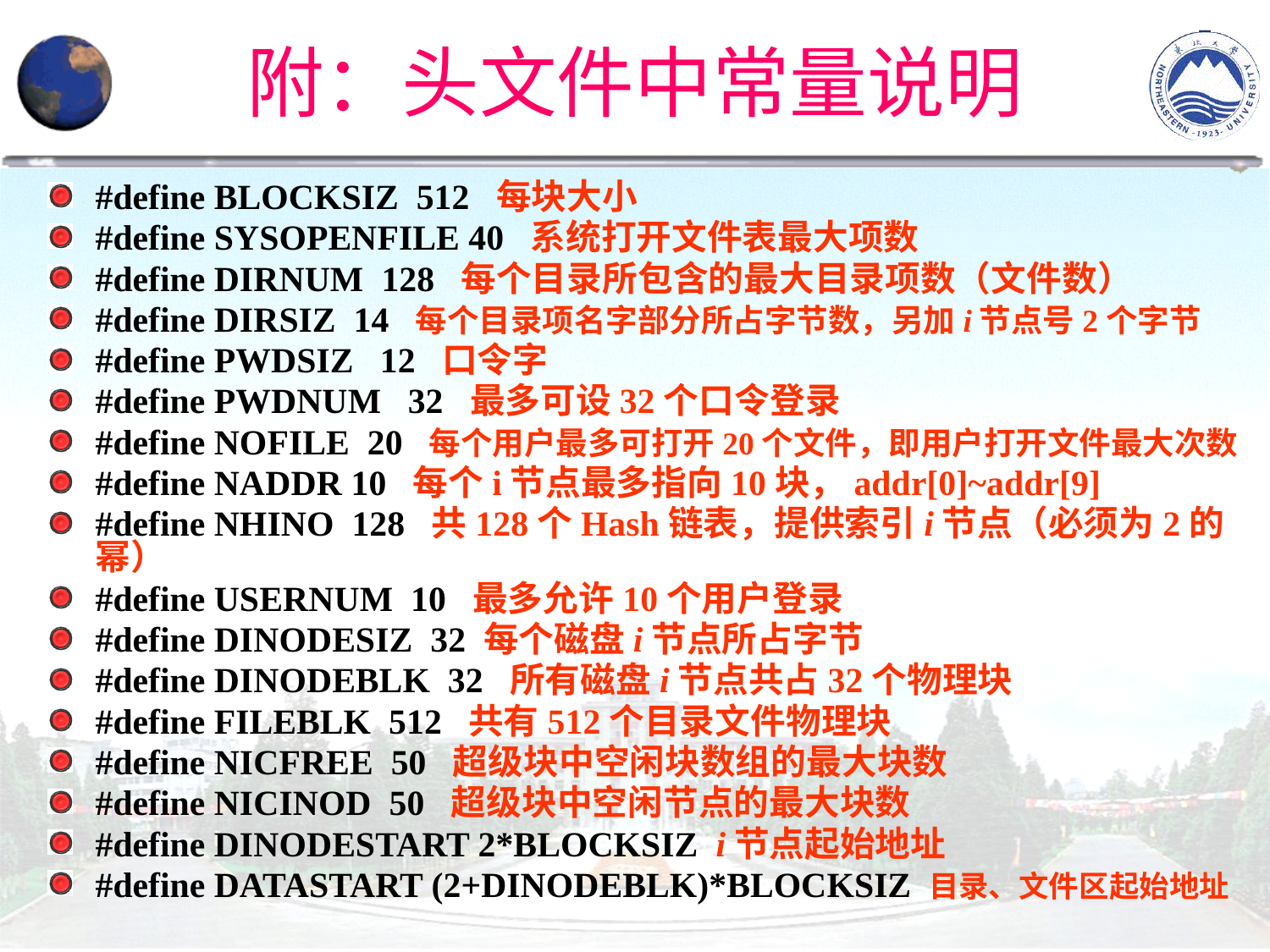

附：头文件中常量说明
#define BLOCKSIZ  512  每块大小
#define SYSOPENFILE 40  系统打开文件表最大项数
#define DIRNUM  128  每个目录所包含的最大目录项数（文件数）
#define DIRSIZ  14  每个目录项名字部分所占字节数，另加i节点号2个字节
#define PWDSIZ   12  口令字
#define PWDNUM   32  最多可设32个口令登录
#define NOFILE  20  每个用户最多可打开20个文件，即用户打开文件最大次数
#define NADDR 10  每个i节点最多指向10块，addr[0]~addr[9]
#define NHINO  128  共128个Hash链表，提供索引i节点（必须为2的幂）
#define USERNUM  10  最多允许10个用户登录
#define DINODESIZ  32 每个磁盘i节点所占字节
#define DINODEBLK  32  所有磁盘i节点共占32个物理块
#define FILEBLK  512  共有512个目录文件物理块
#define NICFREE  50  超级块中空闲块数组的最大块数
#define NICINOD  50  超级块中空闲节点的最大块数
#define DINODESTART 2*BLOCKSIZ  i节点起始地址
#define DATASTART (2+DINODEBLK)*BLOCKSIZ 目录、文件区起始地址